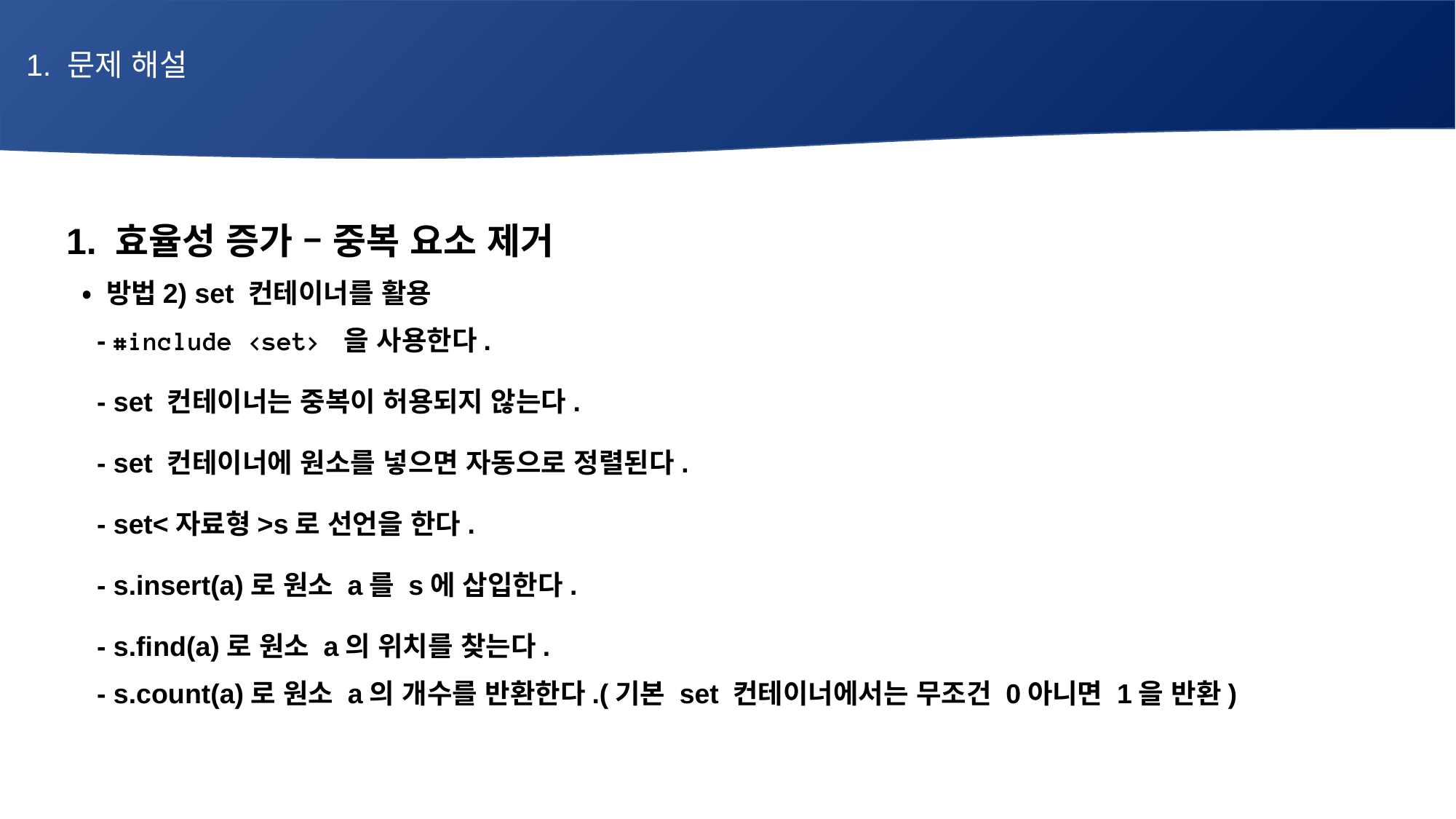

1. 문제 해설
# 매주 1 과제 LV2
1. 효율성 증가 – 중복 요소 제거
  • 방법2) set 컨테이너를 활용
    - #include <set> 을 사용한다.

    - set 컨테이너는 중복이 허용되지 않는다.

    - set 컨테이너에 원소를 넣으면 자동으로 정렬된다.

    - set<자료형>s로 선언을 한다.

    - s.insert(a)로 원소 a를 s에 삽입한다.

    - s.find(a)로 원소 a의 위치를 찾는다.
    - s.count(a)로 원소 a의 개수를 반환한다.(기본 set 컨테이너에서는 무조건 0아니면 1을 반환)